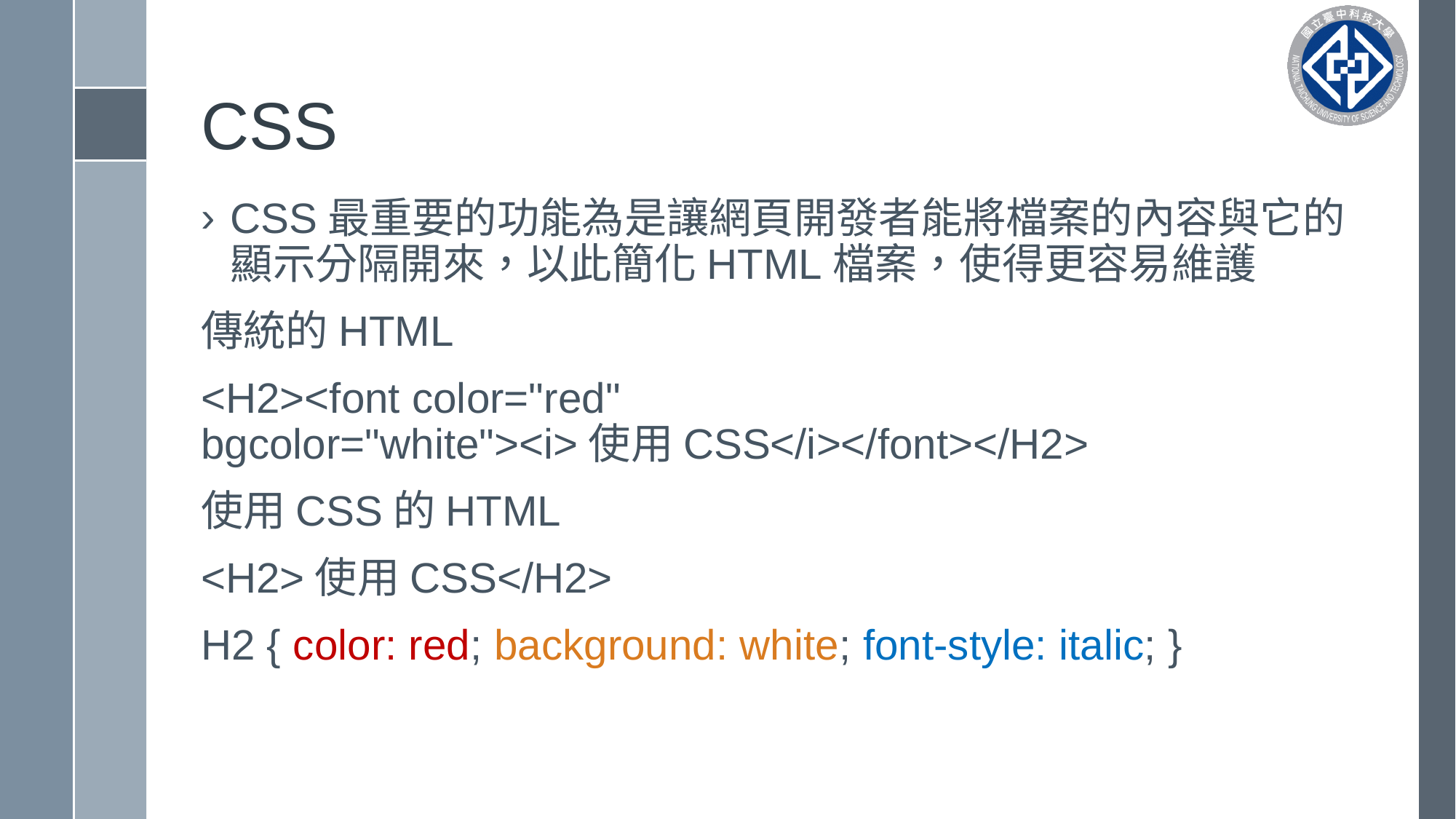

# CSS
CSS最重要的功能為是讓網頁開發者能將檔案的內容與它的顯示分隔開來，以此簡化HTML檔案，使得更容易維護
傳統的HTML
<H2><font color="red" bgcolor="white"><i>使用CSS</i></font></H2>
使用CSS的HTML
<H2>使用CSS</H2>
H2 { color: red; background: white; font-style: italic; }